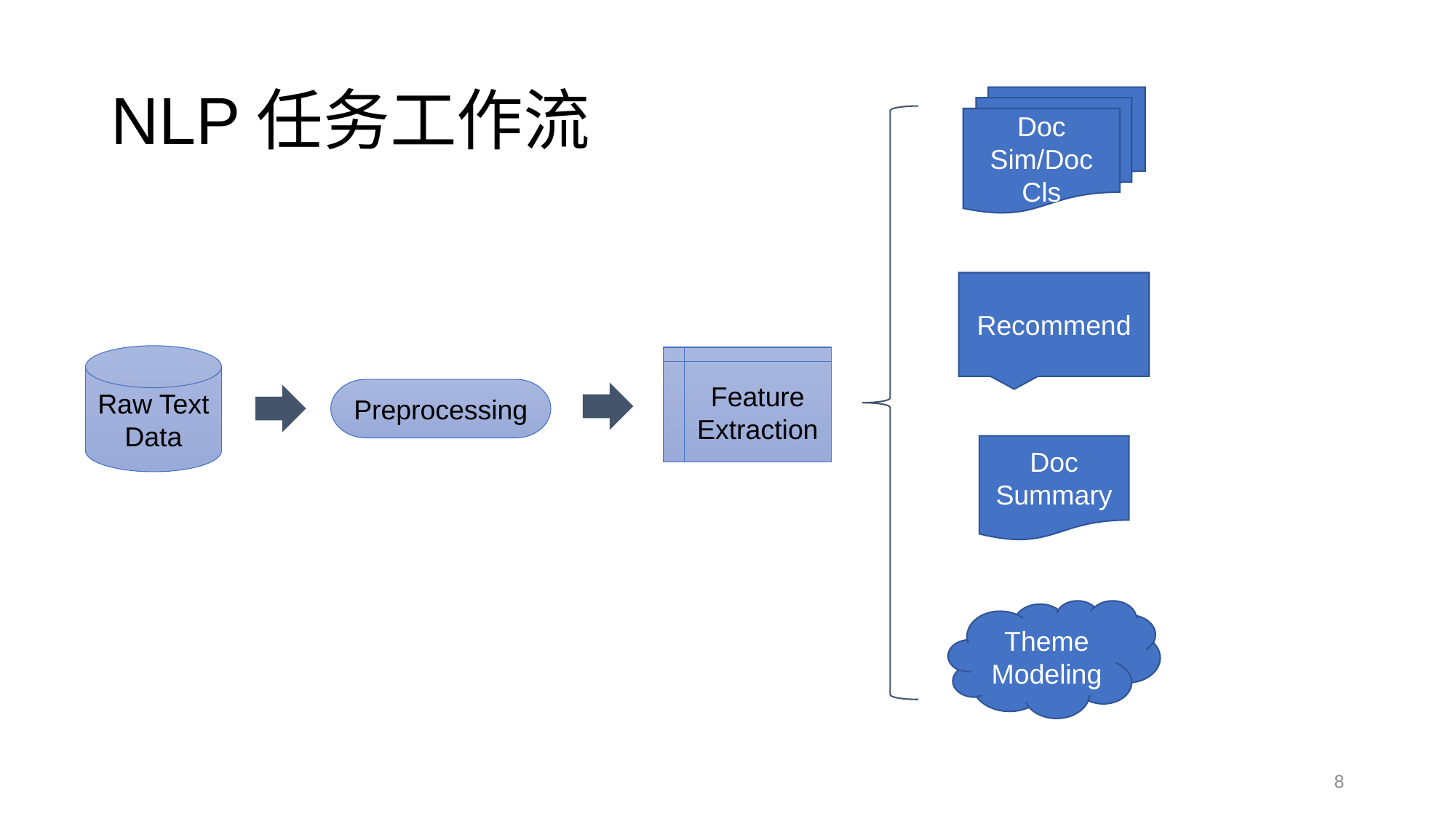

# NLP任务工作流
Doc Sim/Doc Cls

Recommend
Raw Text Data
Feature Extraction
Preprocessing

Doc Summary
Theme Modeling
8